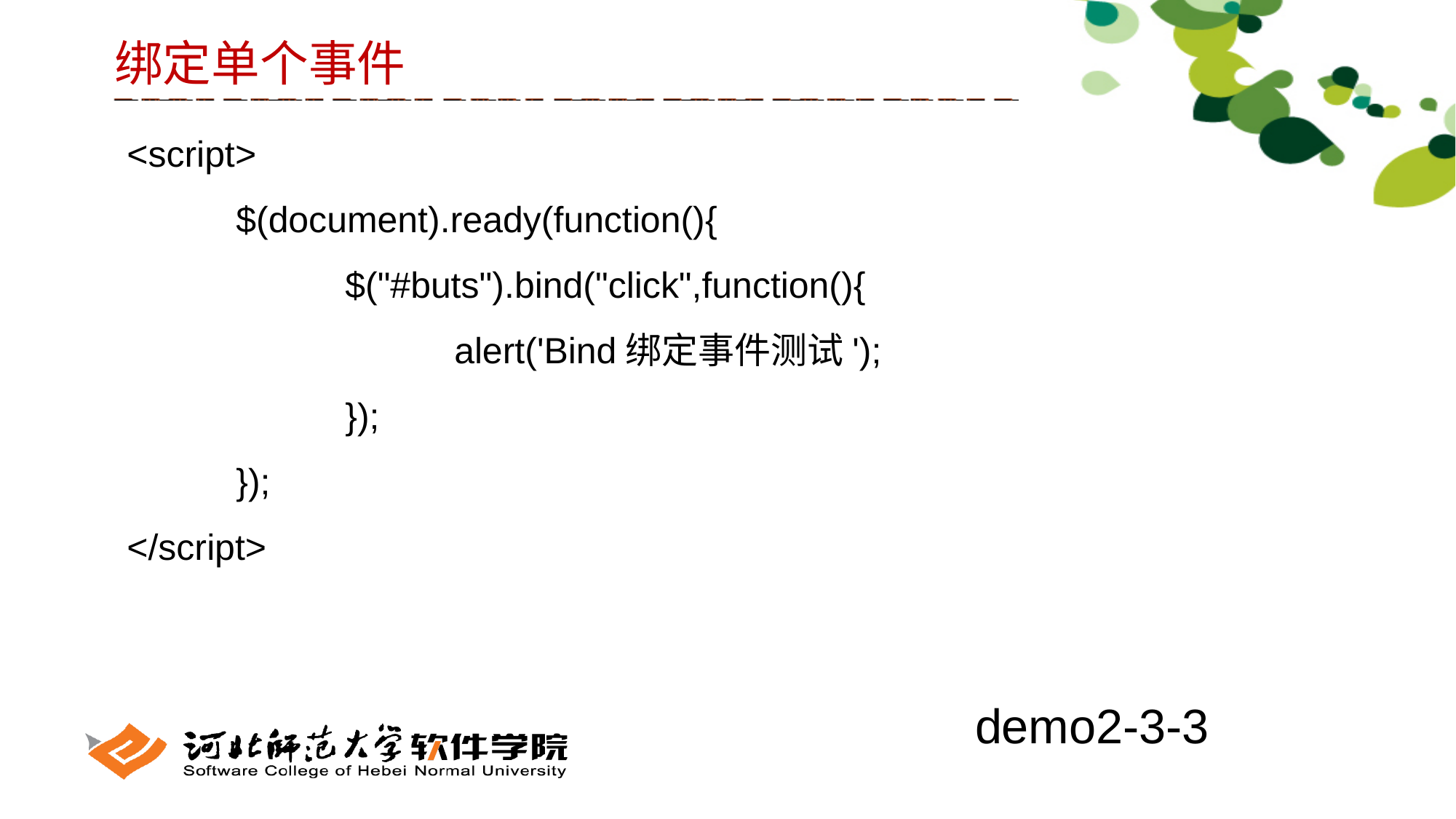

绑定单个事件
<script>
	$(document).ready(function(){
		$("#buts").bind("click",function(){
			alert('Bind绑定事件测试');
		});
	});
</script>

demo2-3-3